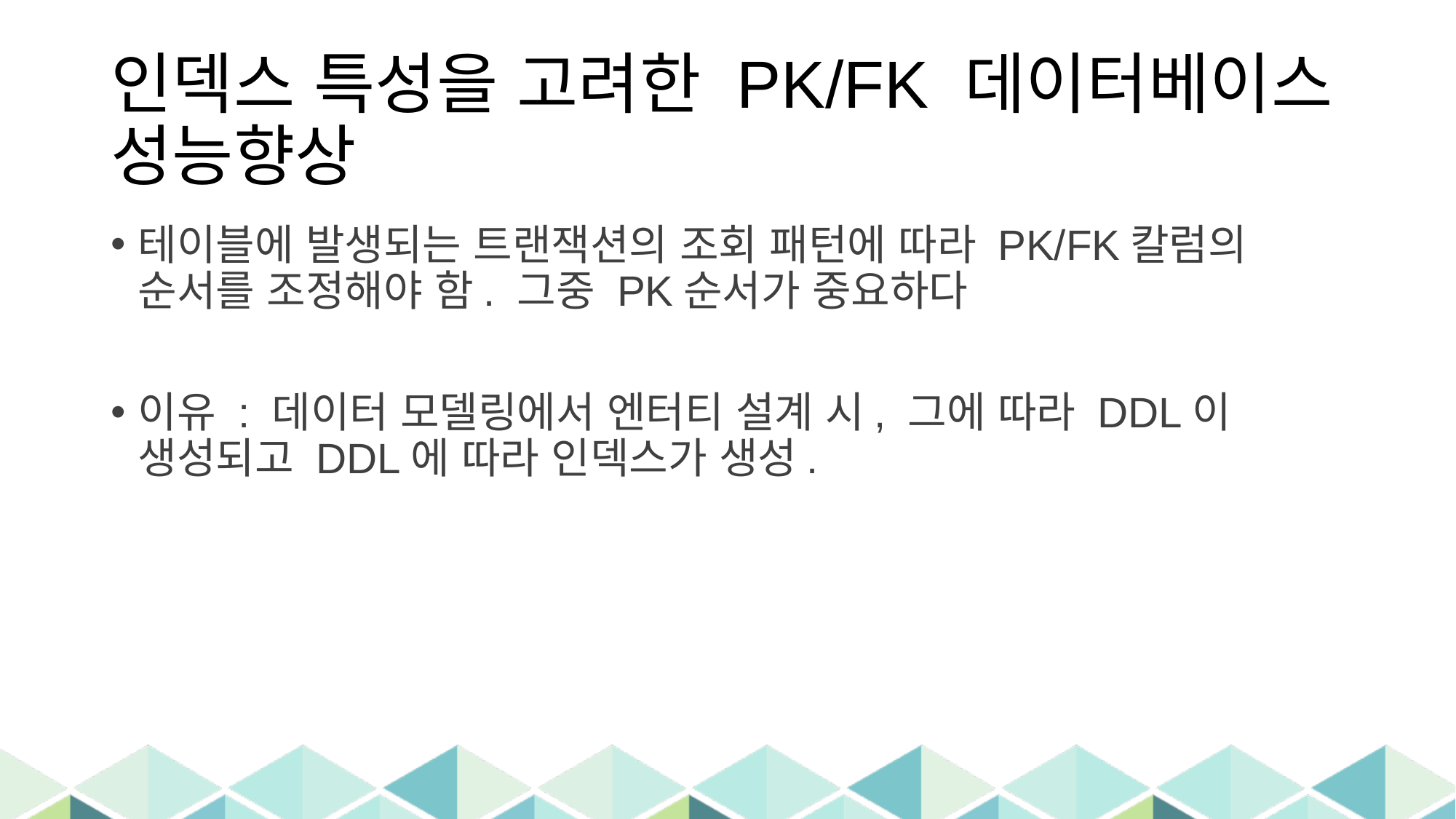

# 인덱스 특성을 고려한 PK/FK 데이터베이스 성능향상
테이블에 발생되는 트랜잭션의 조회 패턴에 따라 PK/FK칼럼의 순서를 조정해야 함. 그중 PK순서가 중요하다

이유 : 데이터 모델링에서 엔터티 설계 시, 그에 따라 DDL이 생성되고 DDL에 따라 인덱스가 생성.